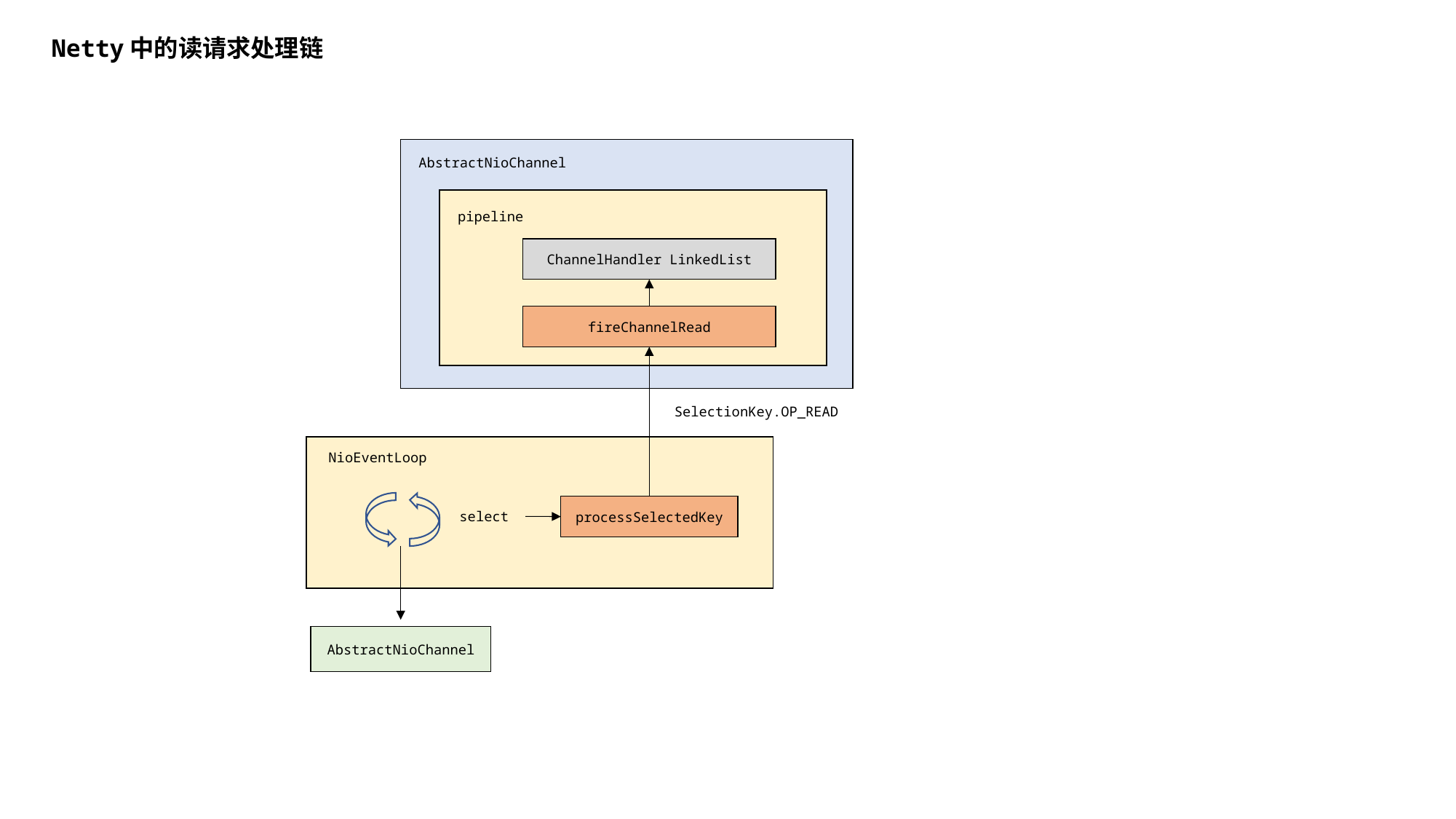

Netty中的读请求处理链

AbstractNioChannel

pipeline
ChannelHandler LinkedList
fireChannelRead
SelectionKey.OP_READ

NioEventLoop

processSelectedKey
select
AbstractNioChannel